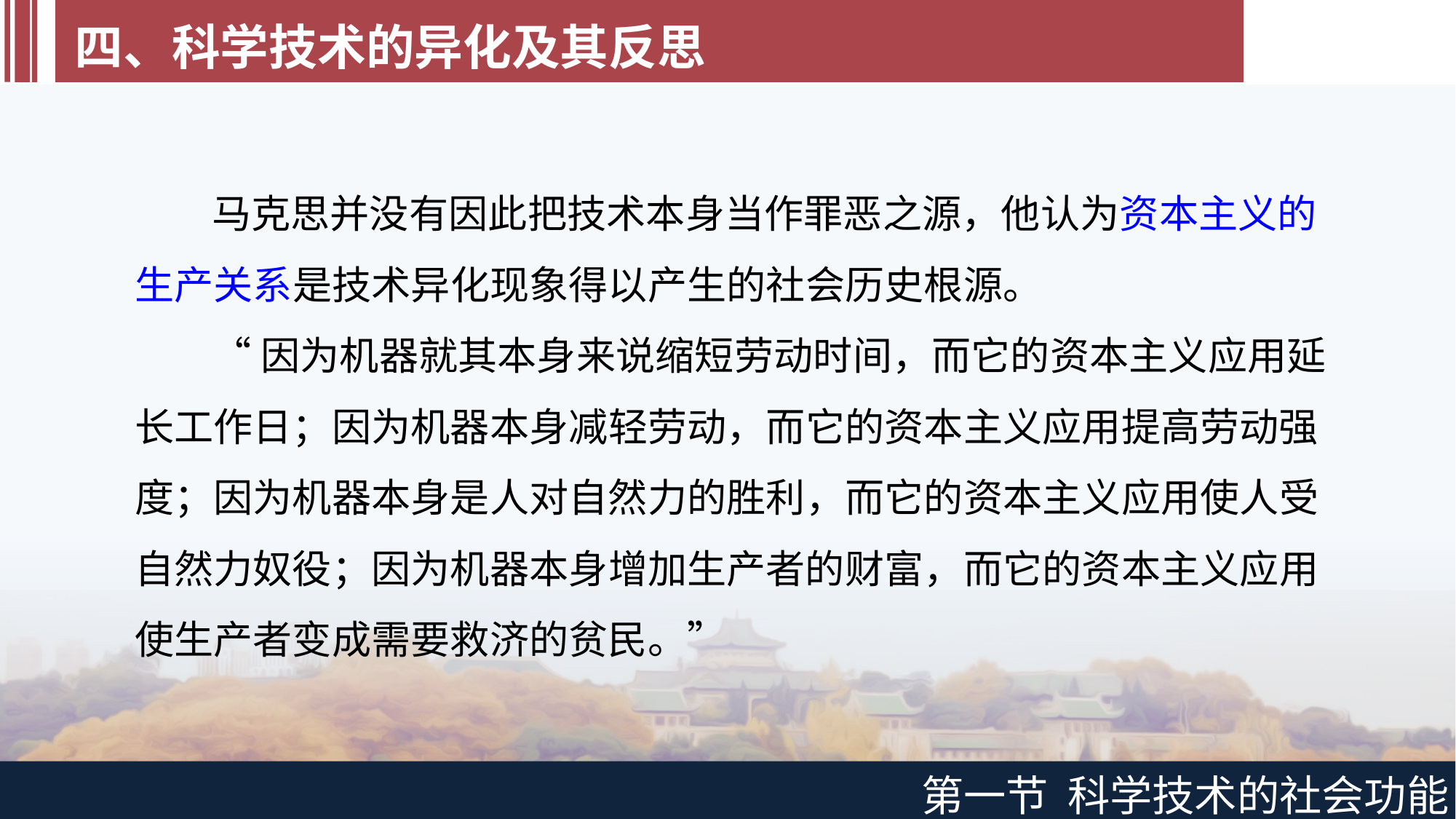

四、科学技术的异化及其反思
马克思并没有因此把技术本身当作罪恶之源，他认为资本主义的生产关系是技术异化现象得以产生的社会历史根源。
“因为机器就其本身来说缩短劳动时间，而它的资本主义应用延长工作日；因为机器本身减轻劳动，而它的资本主义应用提高劳动强度；因为机器本身是人对自然力的胜利，而它的资本主义应用使人受自然力奴役；因为机器本身增加生产者的财富，而它的资本主义应用使生产者变成需要救济的贫民。”
第一节  科学技术的社会功能